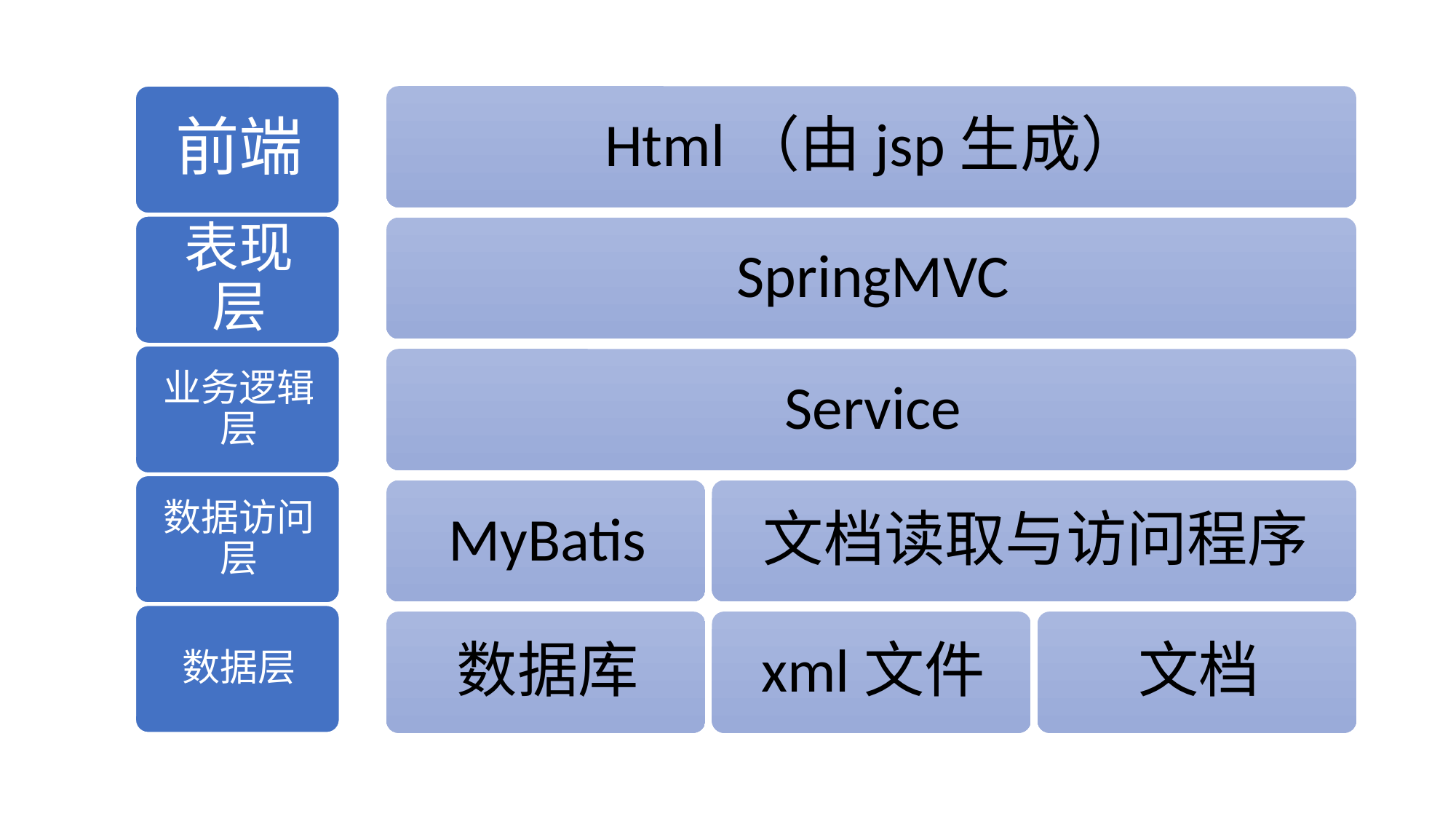

前端
表现层
业务逻辑层
数据访问层
数据层
Html（由jsp生成）
SpringMVC
Service
MyBatis
数据库
文档读取与访问程序
xml文件
文档